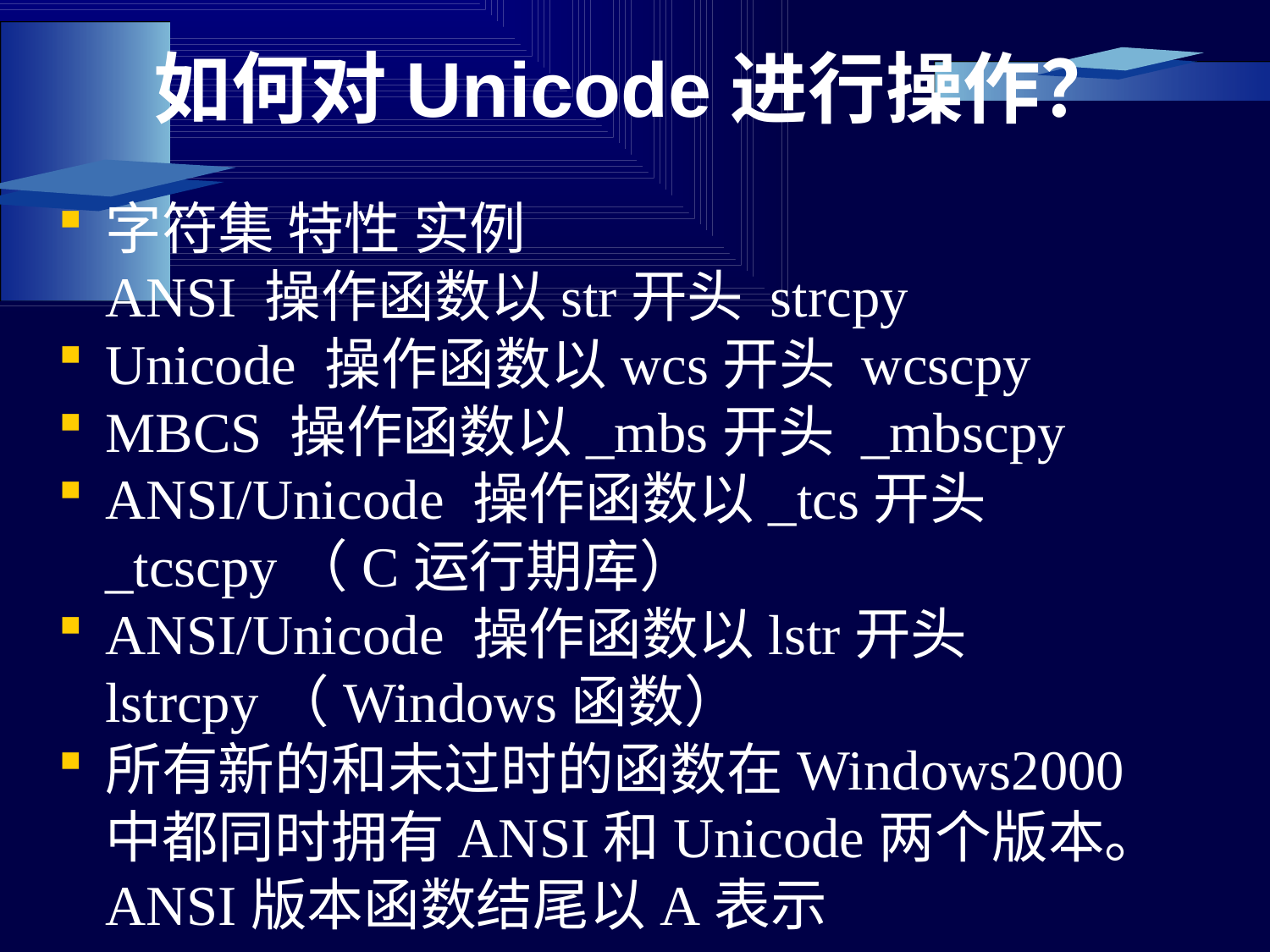

# 如何对Unicode进行操作？
字符集 特性 实例
ANSI 操作函数以str开头 strcpy
Unicode 操作函数以wcs开头 wcscpy
MBCS 操作函数以_mbs开头 _mbscpy
ANSI/Unicode 操作函数以_tcs开头 _tcscpy（C运行期库）
ANSI/Unicode 操作函数以lstr开头 lstrcpy（Windows函数）
所有新的和未过时的函数在Windows2000中都同时拥有ANSI和Unicode两个版本。ANSI版本函数结尾以A表示